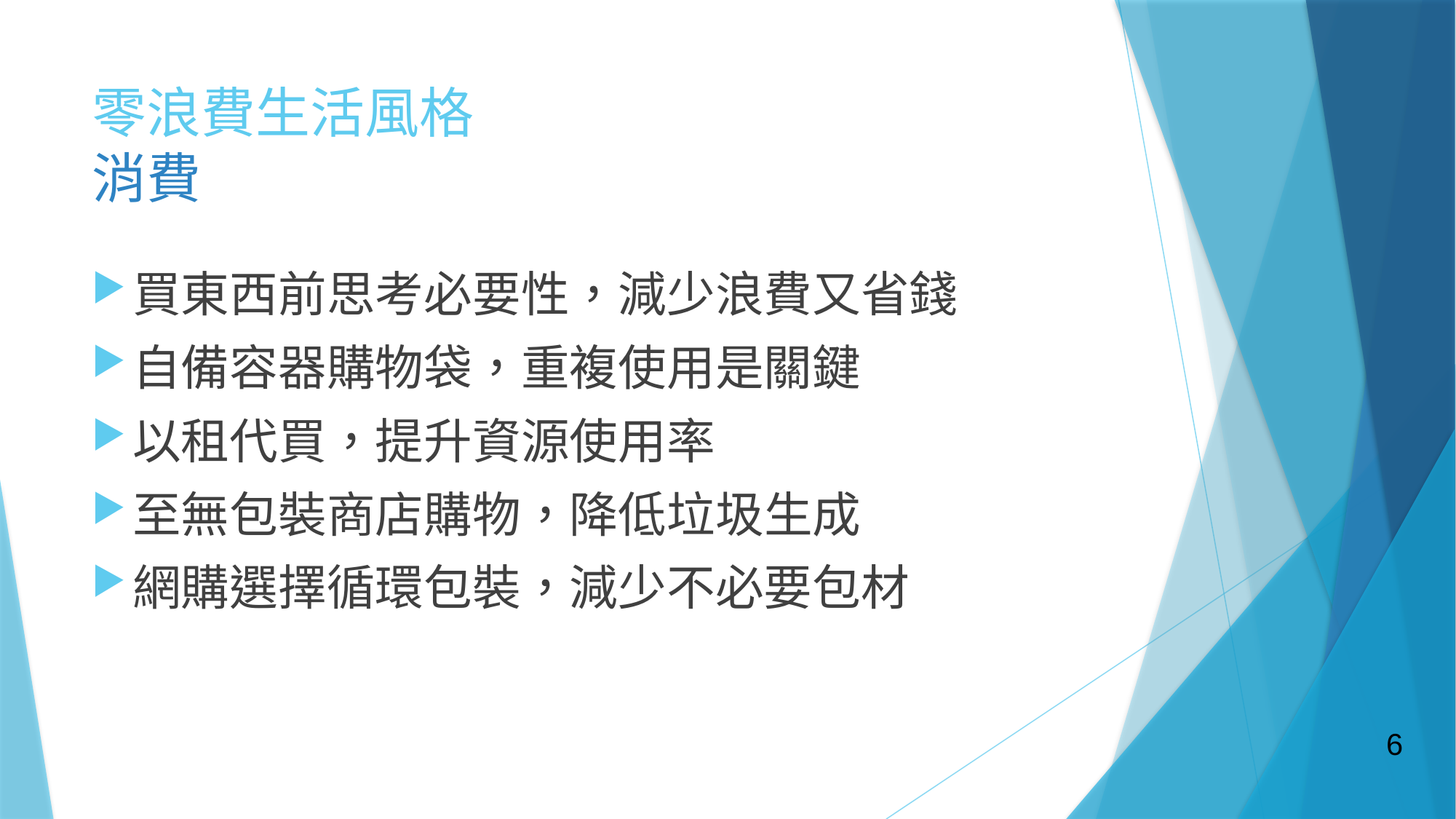

# 零浪費生活風格 消費
買東西前思考必要性，減少浪費⼜省錢
⾃備容器購物袋，重複使⽤是關鍵
以租代買，提升資源使⽤率
⾄無包裝商店購物，降低垃圾⽣成
網購選擇循環包裝，減少不必要包材
6